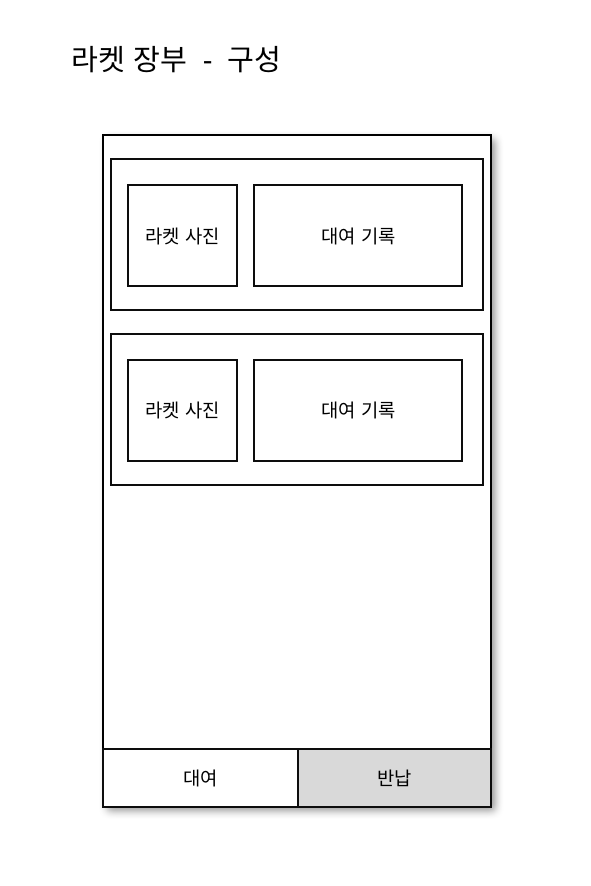

라켓 장부 - 구성

라켓 사진
대여 기록

라켓 사진
대여 기록
대여
반납